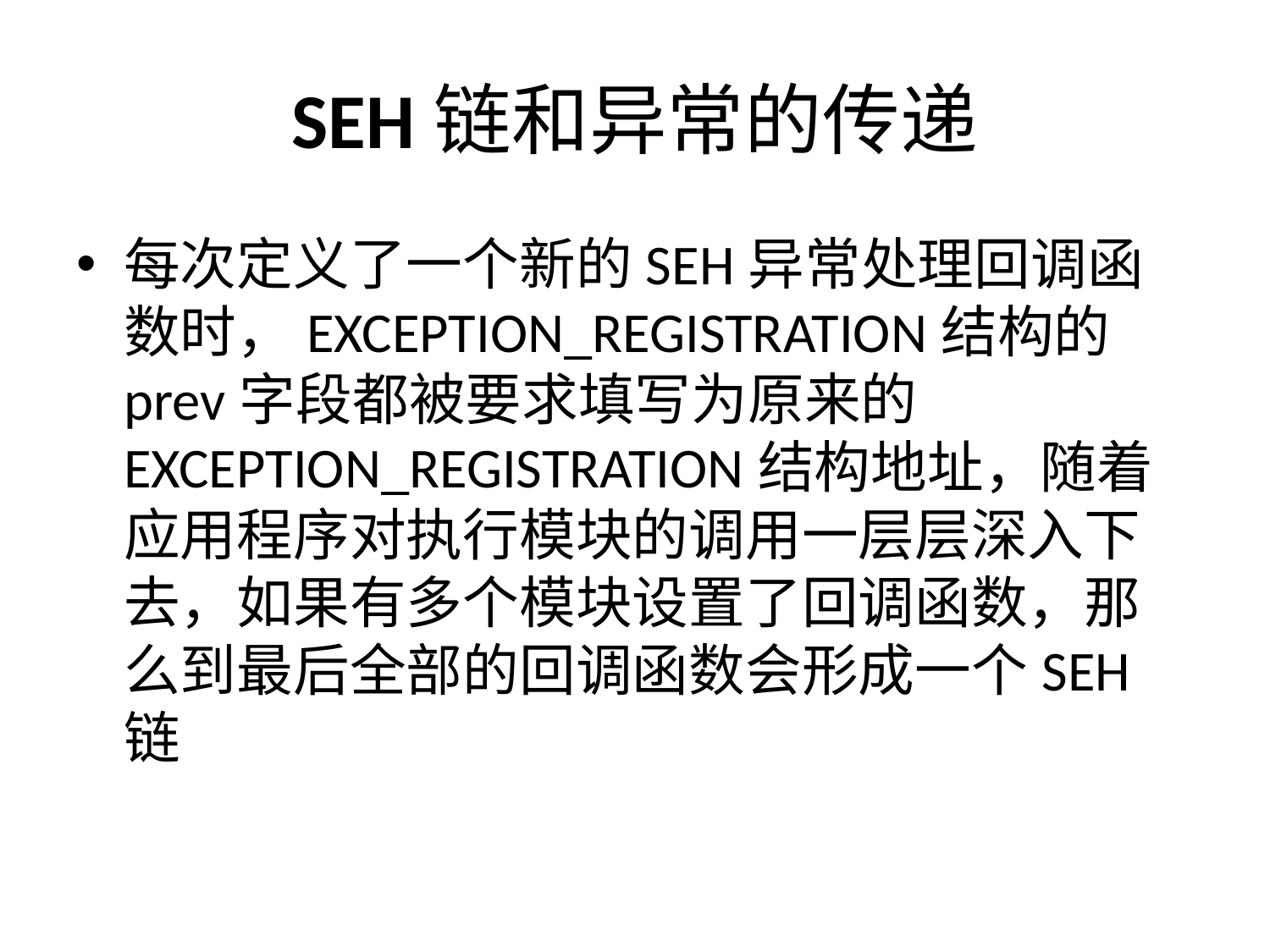

# SEH链和异常的传递
每次定义了一个新的SEH异常处理回调函数时，EXCEPTION_REGISTRATION结构的prev字段都被要求填写为原来的EXCEPTION_REGISTRATION结构地址，随着应用程序对执行模块的调用一层层深入下去，如果有多个模块设置了回调函数，那么到最后全部的回调函数会形成一个SEH链